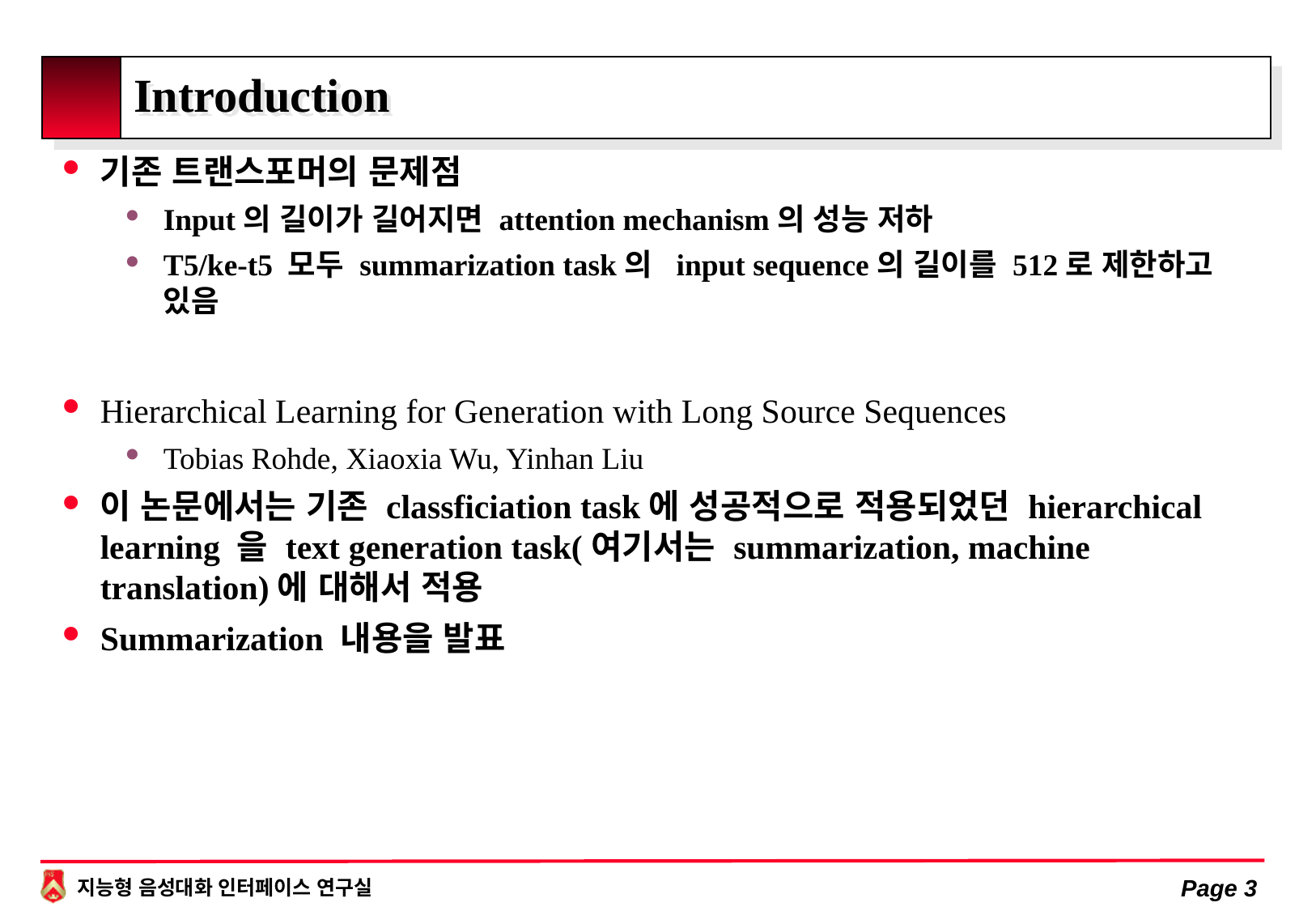

# Introduction
기존 트랜스포머의 문제점
Input의 길이가 길어지면 attention mechanism의 성능 저하
T5/ke-t5 모두 summarization task의  input sequence의 길이를 512로 제한하고 있음

Hierarchical Learning for Generation with Long Source Sequences
Tobias Rohde, Xiaoxia Wu, Yinhan Liu
이 논문에서는 기존 classficiation task에 성공적으로 적용되었던 hierarchical learning 을 text generation task(여기서는 summarization, machine translation)에 대해서 적용
Summarization 내용을 발표
Page 3